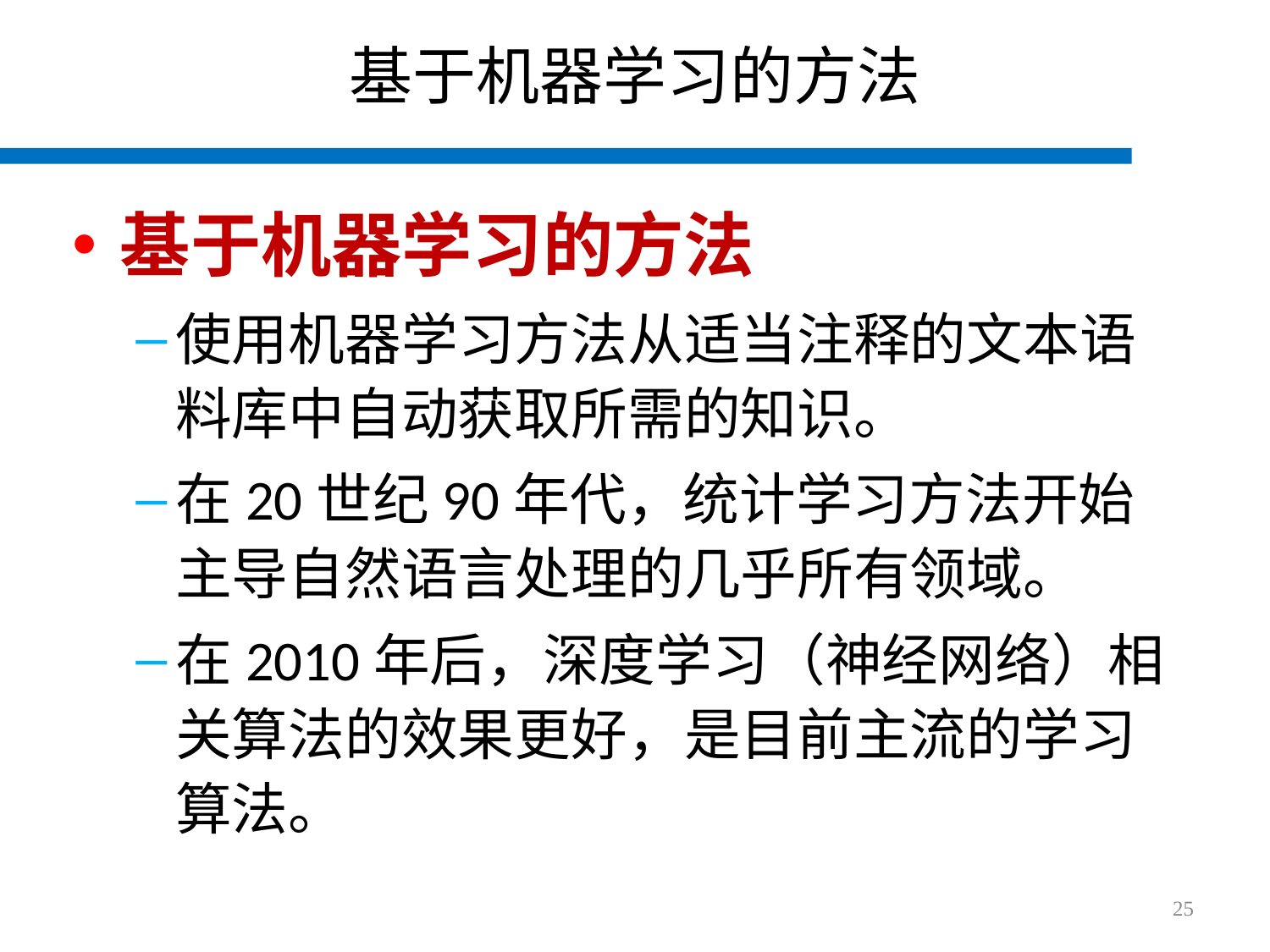

# 基于机器学习的方法
基于机器学习的方法
使用机器学习方法从适当注释的文本语料库中自动获取所需的知识。
在20世纪90年代，统计学习方法开始主导自然语言处理的几乎所有领域。
在2010年后，深度学习（神经网络）相关算法的效果更好，是目前主流的学习算法。

25